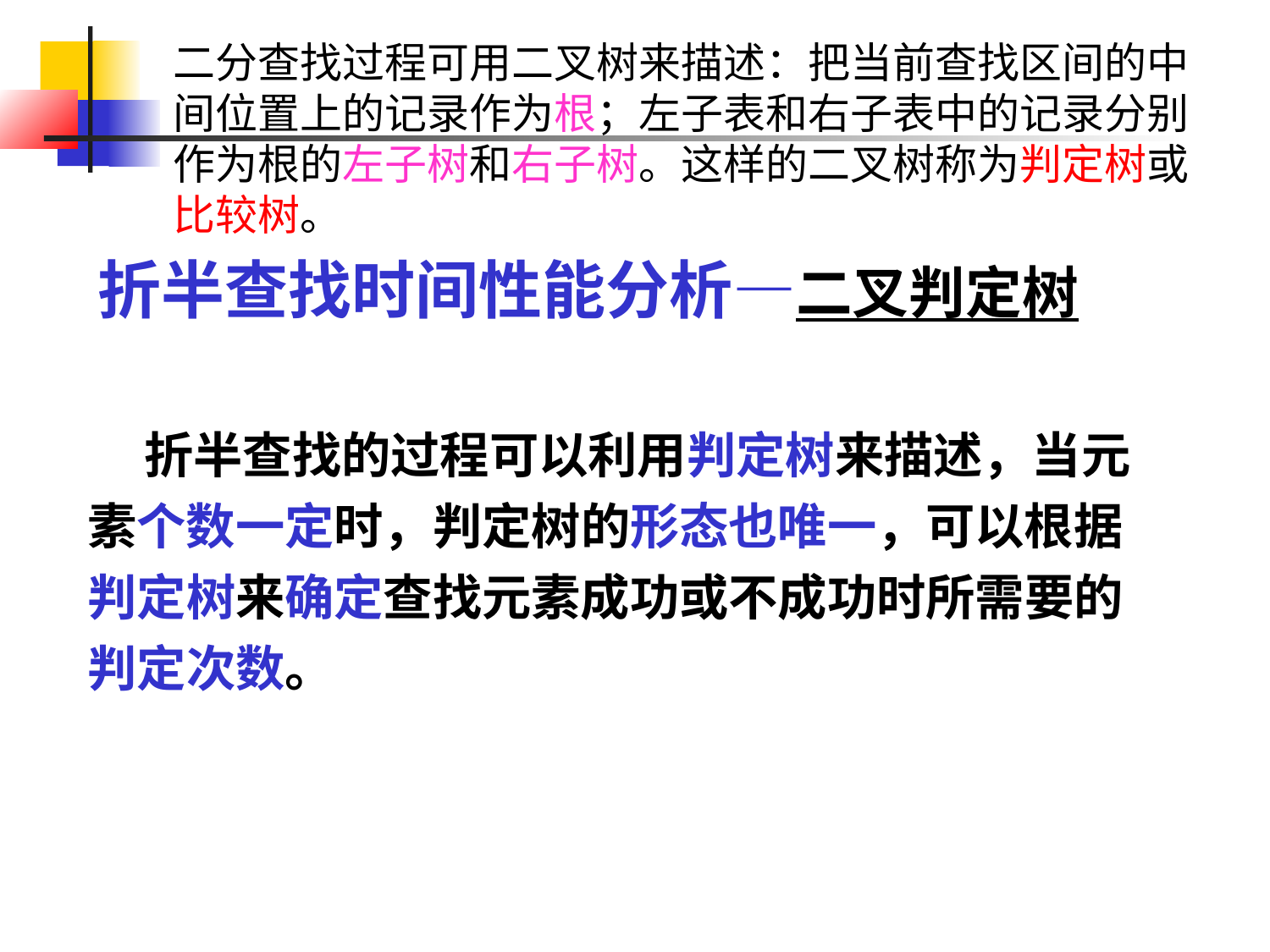

二分查找过程可用二叉树来描述：把当前查找区间的中间位置上的记录作为根；左子表和右子表中的记录分别作为根的左子树和右子树。这样的二叉树称为判定树或比较树。
# 折半查找时间性能分析—二叉判定树
    折半查找的过程可以利用判定树来描述，当元素个数一定时，判定树的形态也唯一，可以根据判定树来确定查找元素成功或不成功时所需要的判定次数。